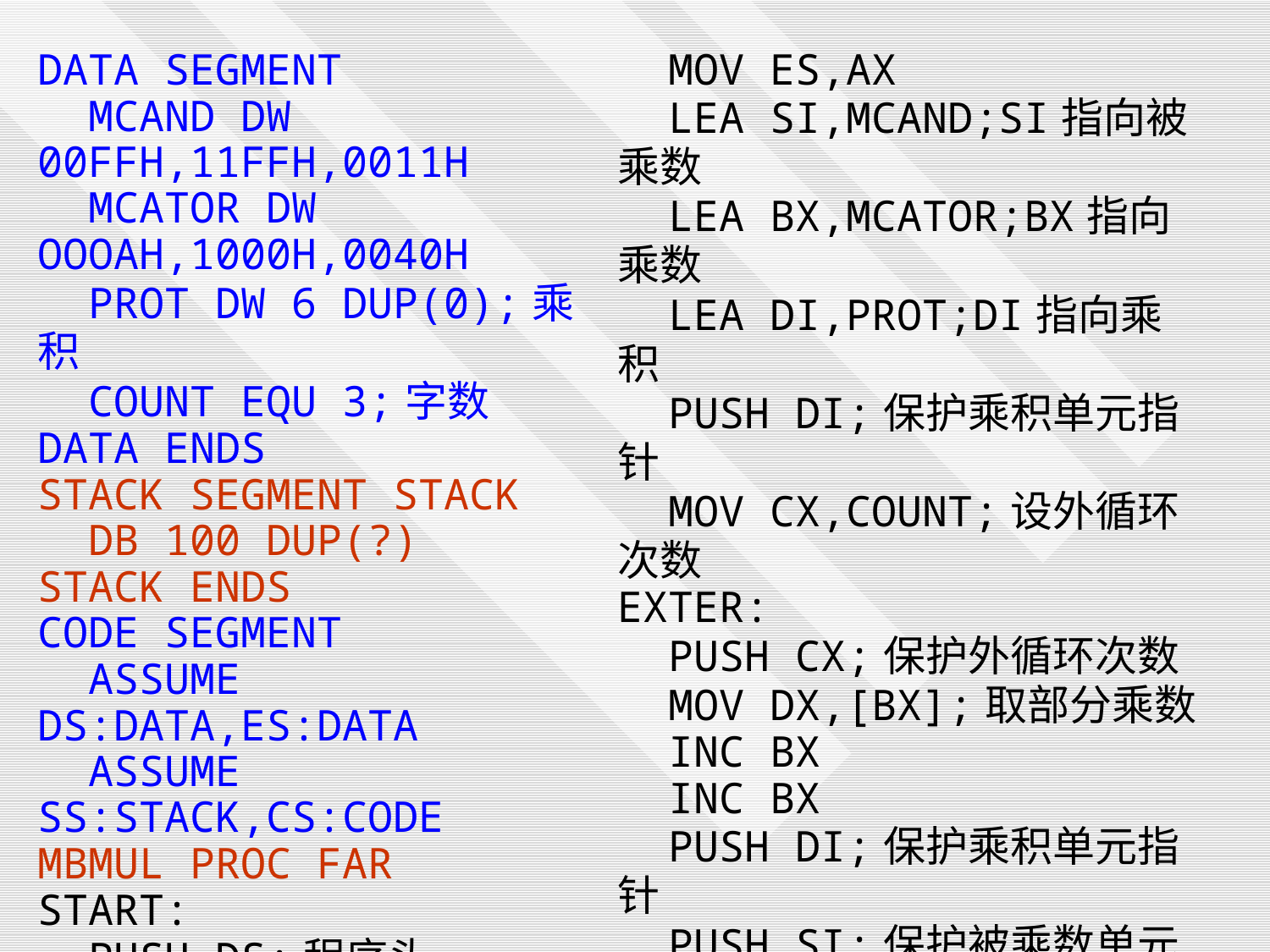

| DATA SEGMENT MCAND DW 00FFH,11FFH,0011H MCATOR DW OOOAH,1000H,0040H PROT DW 6 DUP(0);乘积 COUNT EQU 3;字数 DATA ENDS STACK SEGMENT STACK DB 100 DUP(?) STACK ENDS CODE SEGMENT ASSUME DS:DATA,ES:DATA ASSUME SS:STACK,CS:CODE MBMUL PROC FAR START: PUSH DS;程序头 MOV AX,0 PUSH AX MOV AX,DATA MOV DS,AX | MOV ES,AX LEA SI,MCAND;SI指向被乘数 LEA BX,MCATOR;BX指向乘数 LEA DI,PROT;DI指向乘积 PUSH DI;保护乘积单元指针 MOV CX,COUNT;设外循环次数 EXTER: PUSH CX;保护外循环次数 MOV DX,[BX];取部分乘数 INC BX INC BX PUSH DI;保护乘积单元指针 PUSH SI;保护被乘数单元指针 MOV CX,COUNT;设置内循环次数 |
| --- | --- |